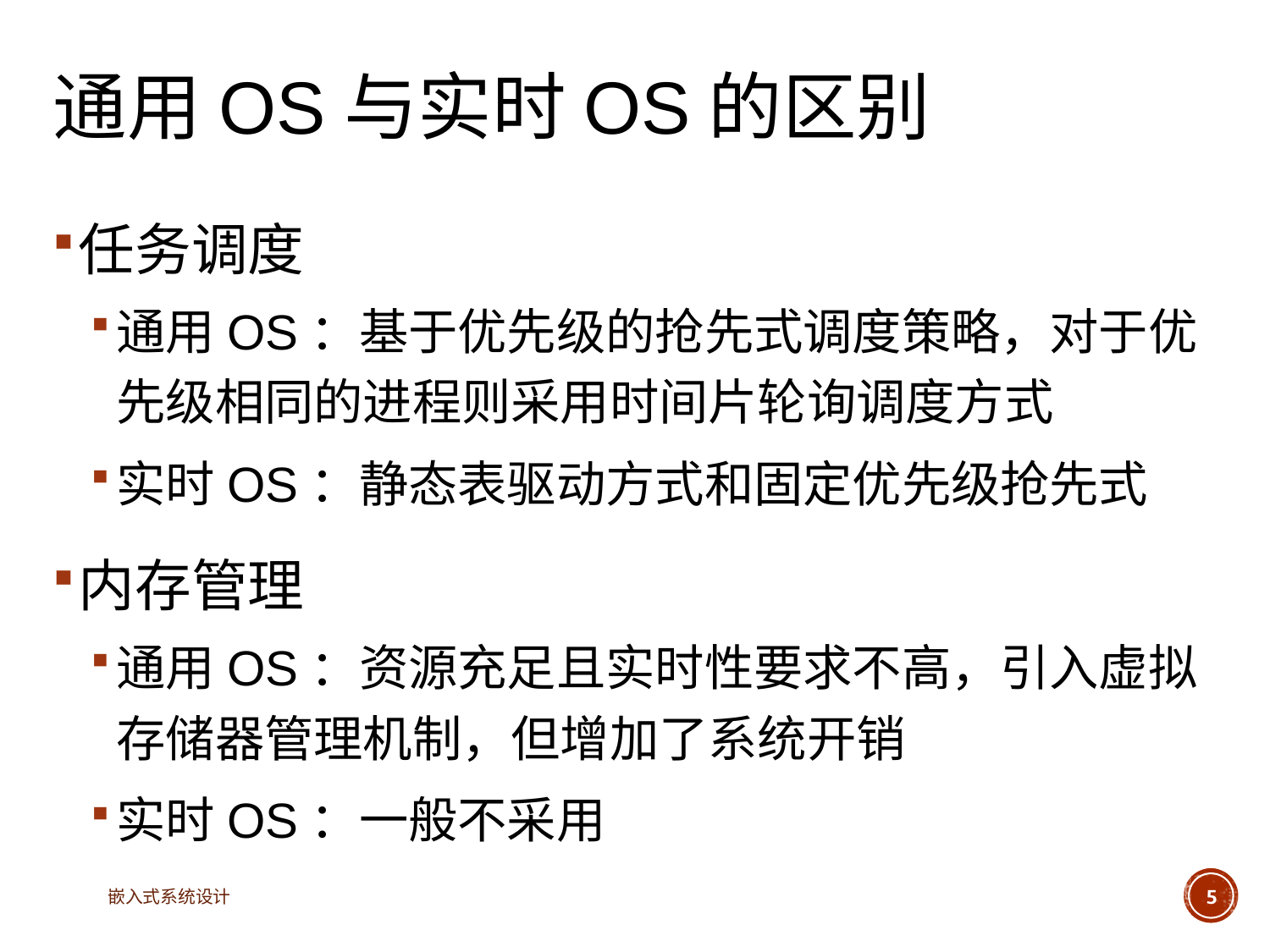

# 通用OS与实时OS的区别
任务调度
通用OS：基于优先级的抢先式调度策略，对于优先级相同的进程则采用时间片轮询调度方式
实时OS：静态表驱动方式和固定优先级抢先式
内存管理
通用OS：资源充足且实时性要求不高，引入虚拟存储器管理机制，但增加了系统开销
实时OS：一般不采用
嵌入式系统设计
5